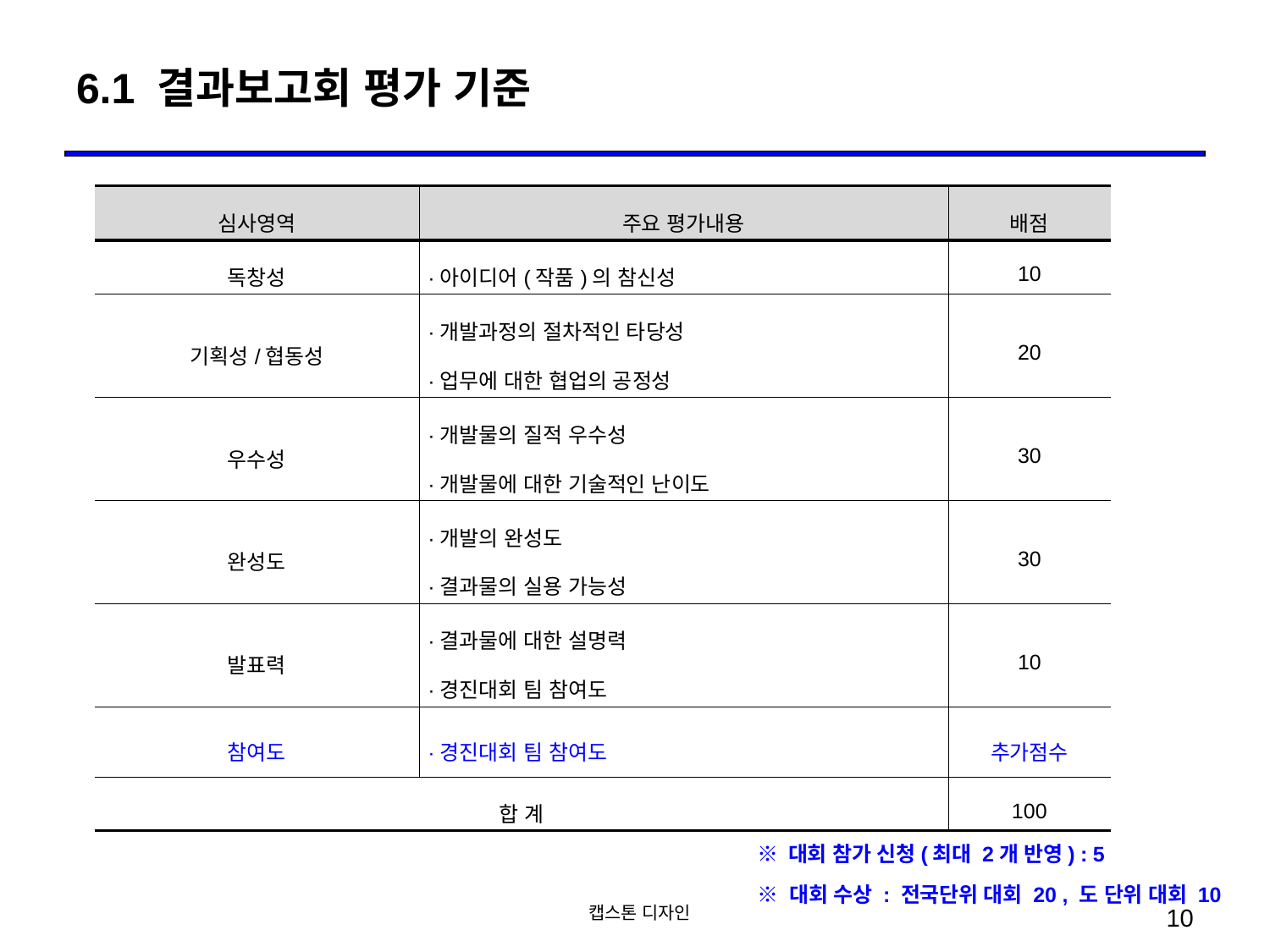

# 6.1 결과보고회 평가 기준
| 심사영역 | 주요 평가내용 | 배점 |
| --- | --- | --- |
| 독창성 | ·아이디어(작품)의 참신성 | 10 |
| 기획성/협동성 | ·개발과정의 절차적인 타당성 ·업무에 대한 협업의 공정성 | 20 |
| 우수성 | ·개발물의 질적 우수성 ·개발물에 대한 기술적인 난이도 | 30 |
| 완성도 | ·개발의 완성도 ·결과물의 실용 가능성 | 30 |
| 발표력 | ·결과물에 대한 설명력 ·경진대회 팀 참여도 | 10 |
| 참여도 | ·경진대회 팀 참여도 | 추가점수 |
| 합 계 |  | 100 |
※ 대회 참가 신청(최대 2개 반영) : 5
※ 대회 수상 : 전국단위 대회 20 , 도 단위 대회 10
 캡스톤 디자인
10